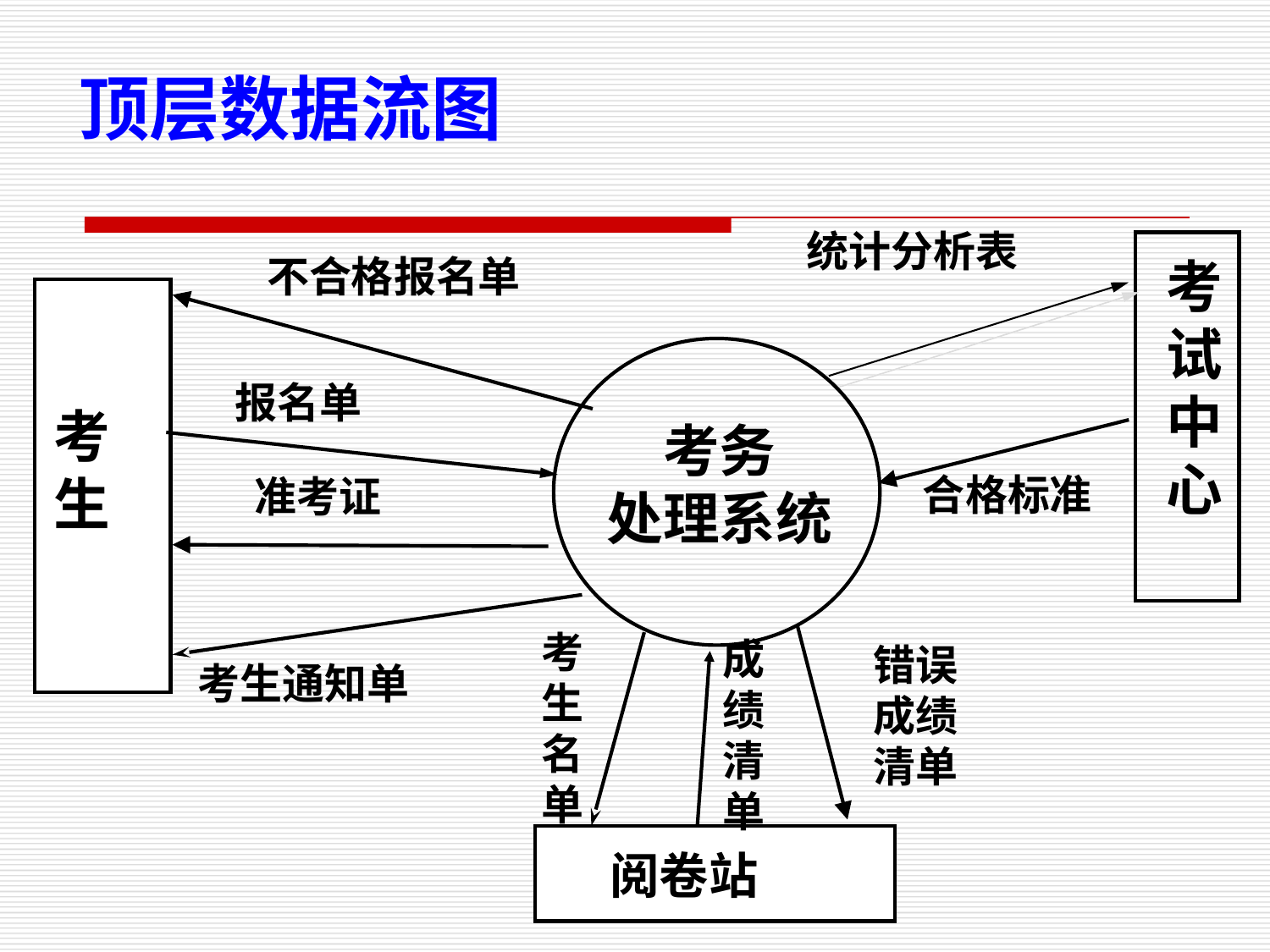

顶层数据流图
统计分析表

不合格报名单
考
试
中
心

报名单
考
生
考务
处理系统

合格标准
准考证

考生名
单
成
绩
清
单

错误成绩
清单
考生通知单

阅卷站